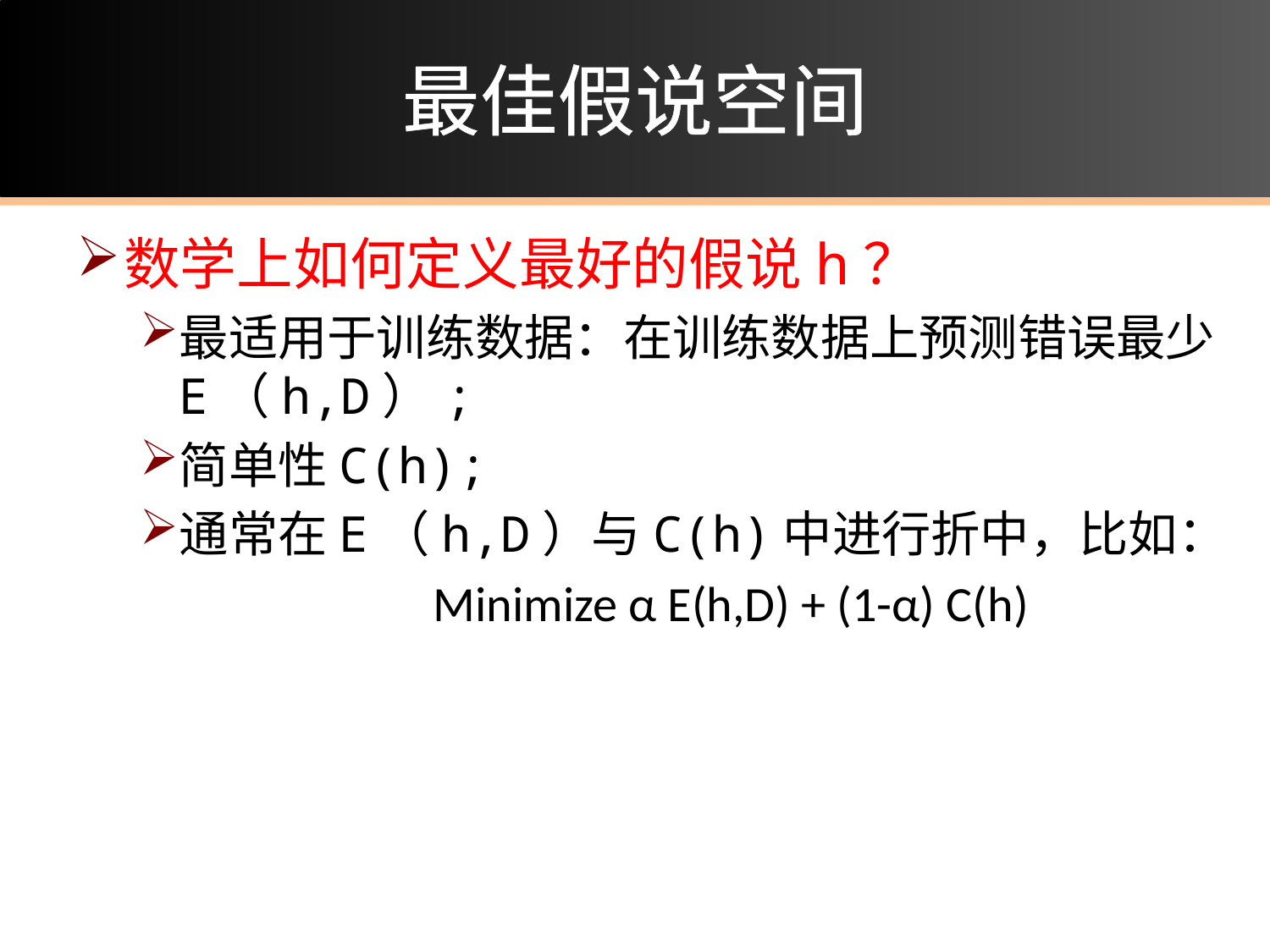

# 最佳假说空间
数学上如何定义最好的假说h？
最适用于训练数据：在训练数据上预测错误最少 E（h,D）;
简单性C(h);
通常在E（h,D）与C(h)中进行折中，比如：
			Minimize α E(h,D) + (1-α) C(h)

26